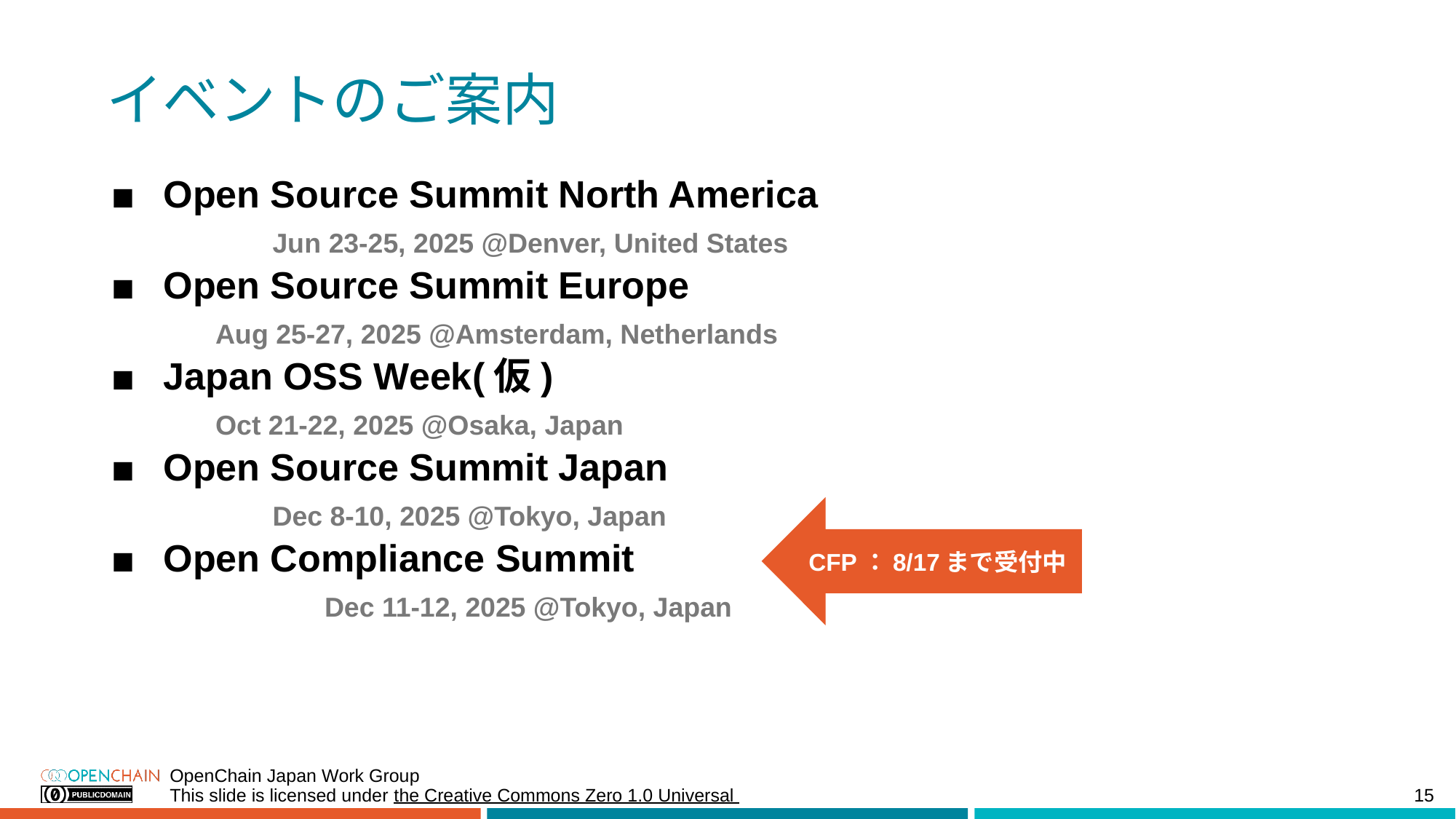

# イベントのご案内
Open Source Summit North America
	Jun 23-25, 2025 @Denver, United States
Open Source Summit Europe
	Aug 25-27, 2025 @Amsterdam, Netherlands
Japan OSS Week(仮)
	Oct 21-22, 2025 @Osaka, Japan
Open Source Summit Japan
	Dec 8-10, 2025 @Tokyo, Japan
Open Compliance Summit
		Dec 11-12, 2025 @Tokyo, Japan
CFP：8/17まで受付中
OpenChain Japan Work Group
15